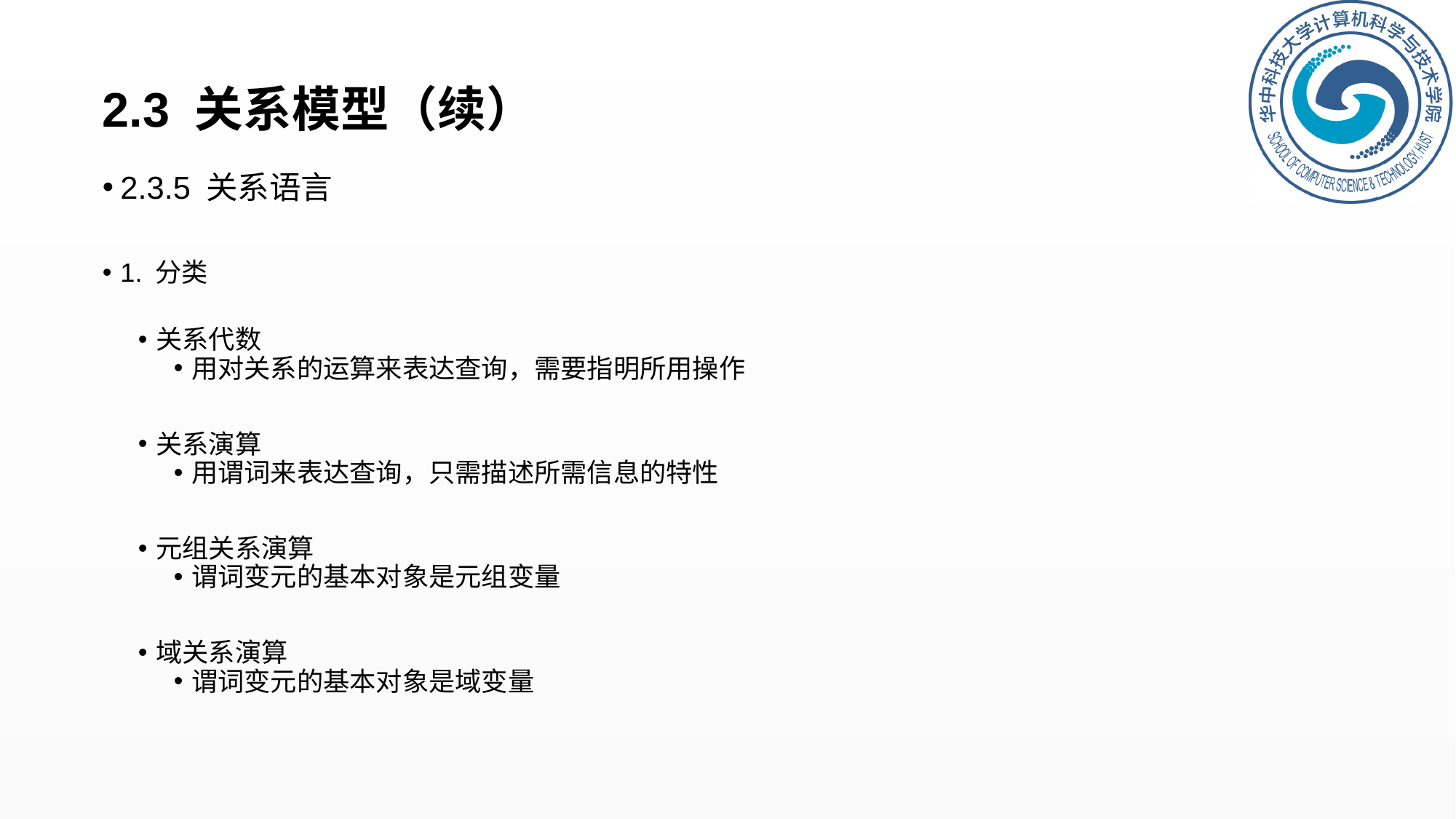

# 2.3 关系模型（续）
2.3.5 关系语言

1. 分类

关系代数
用对关系的运算来表达查询，需要指明所用操作

关系演算
用谓词来表达查询，只需描述所需信息的特性

元组关系演算
谓词变元的基本对象是元组变量

域关系演算
谓词变元的基本对象是域变量